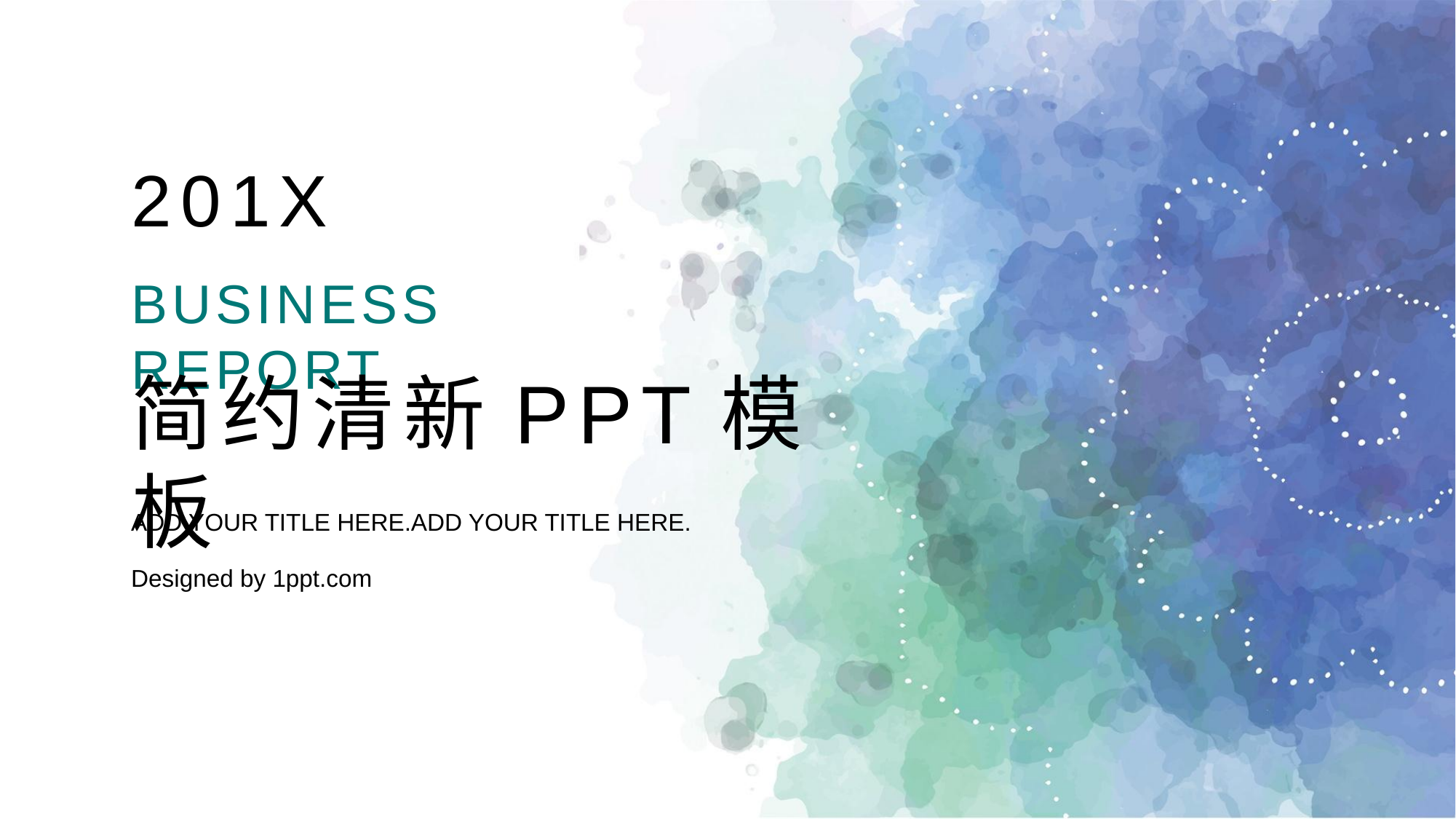

201X
BUSINESS REPORT
简约清新PPT模板
ADD YOUR TITLE HERE.ADD YOUR TITLE HERE.
Designed by 1ppt.com